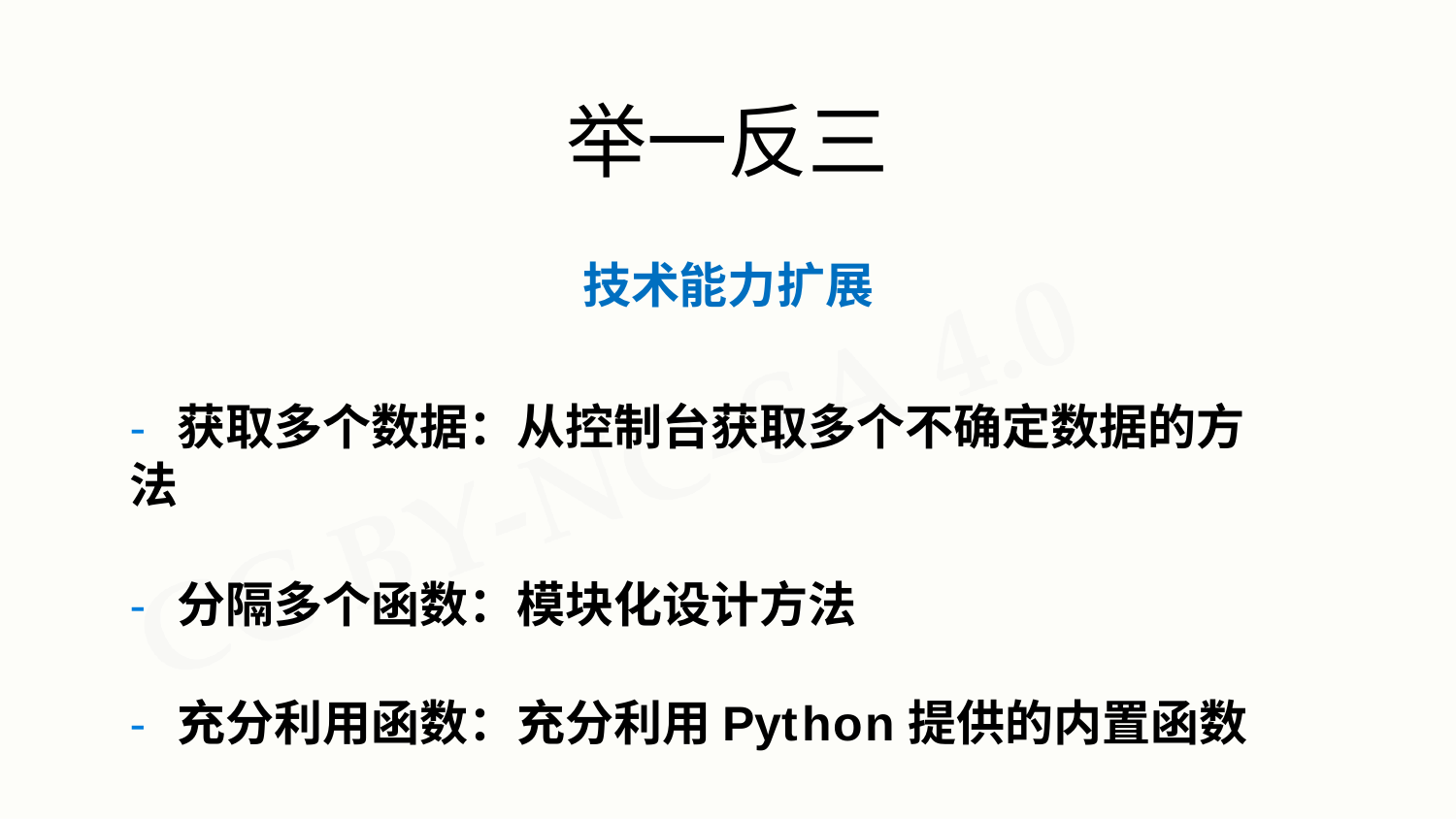

# 举一反三
技术能力扩展

- 获取多个数据：从控制台获取多个不确定数据的方法

- 分隔多个函数：模块化设计方法

- 充分利用函数：充分利用Python提供的内置函数